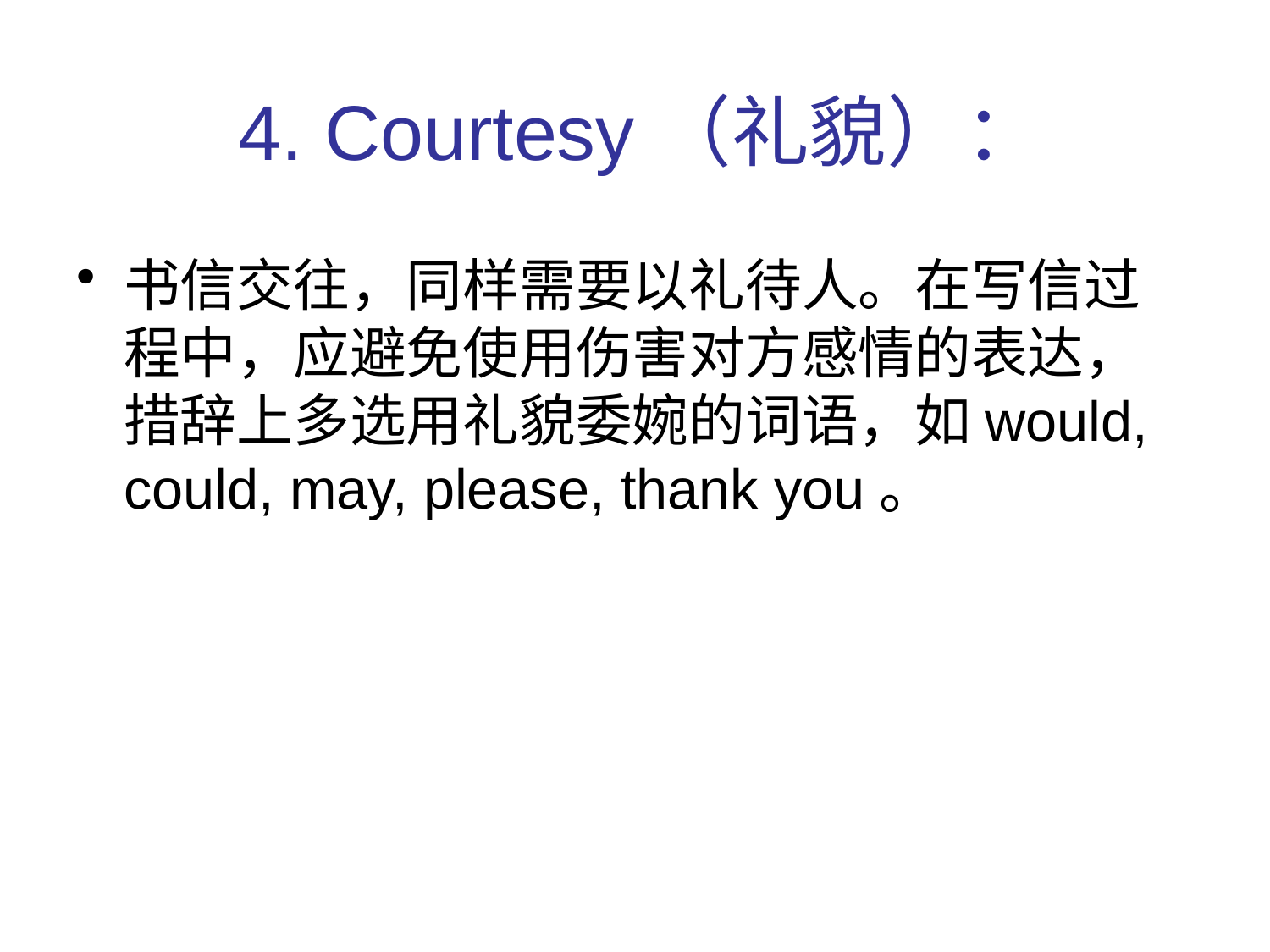

# 4. Courtesy（礼貌）：
书信交往，同样需要以礼待人。在写信过程中，应避免使用伤害对方感情的表达，措辞上多选用礼貌委婉的词语，如would, could, may, please, thank you。